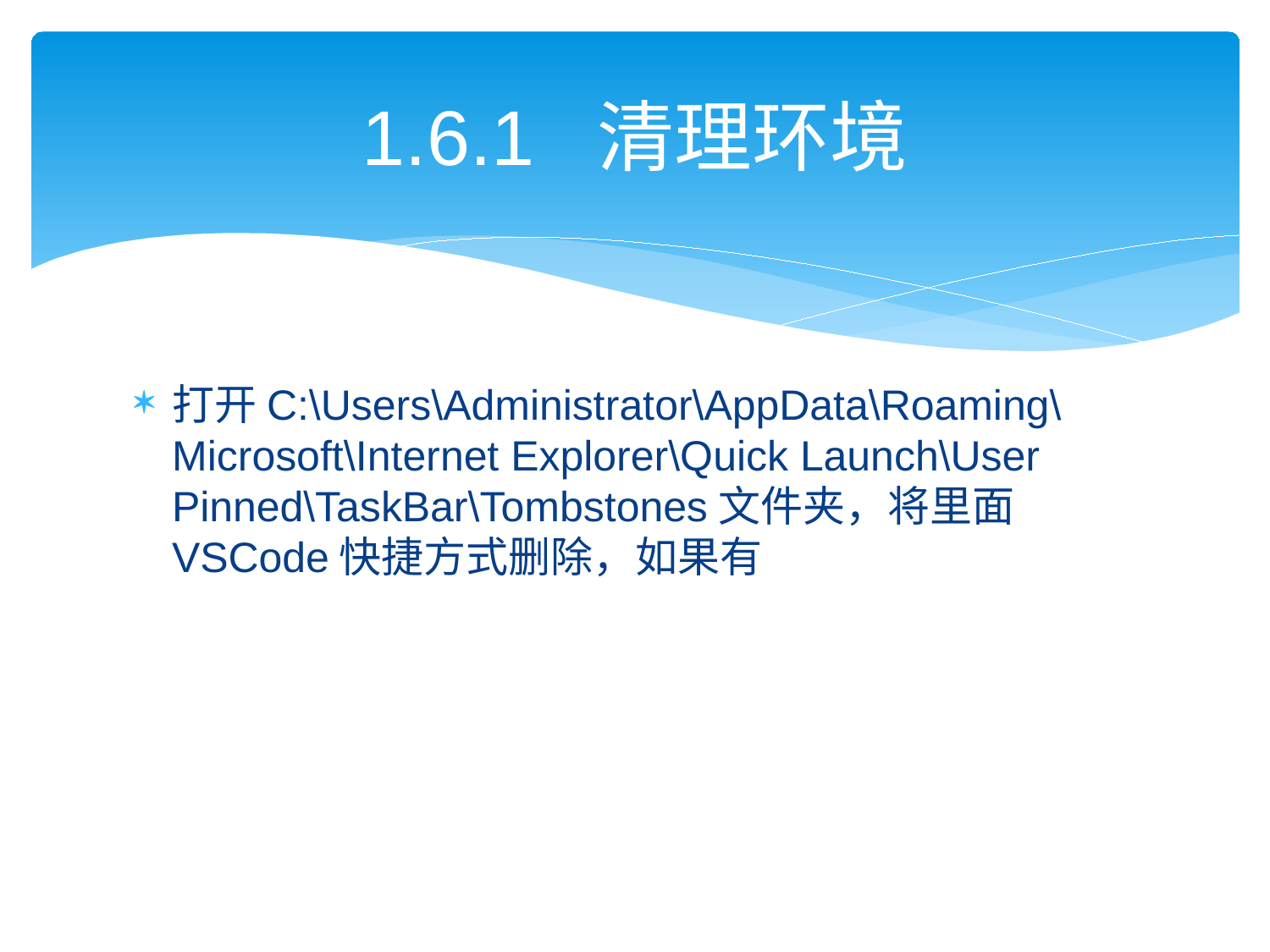

# 1.6.1  清理环境
打开C:\Users\Administrator\AppData\Roaming\Microsoft\Internet Explorer\Quick Launch\User Pinned\TaskBar\Tombstones文件夹，将里面VSCode快捷方式删除，如果有